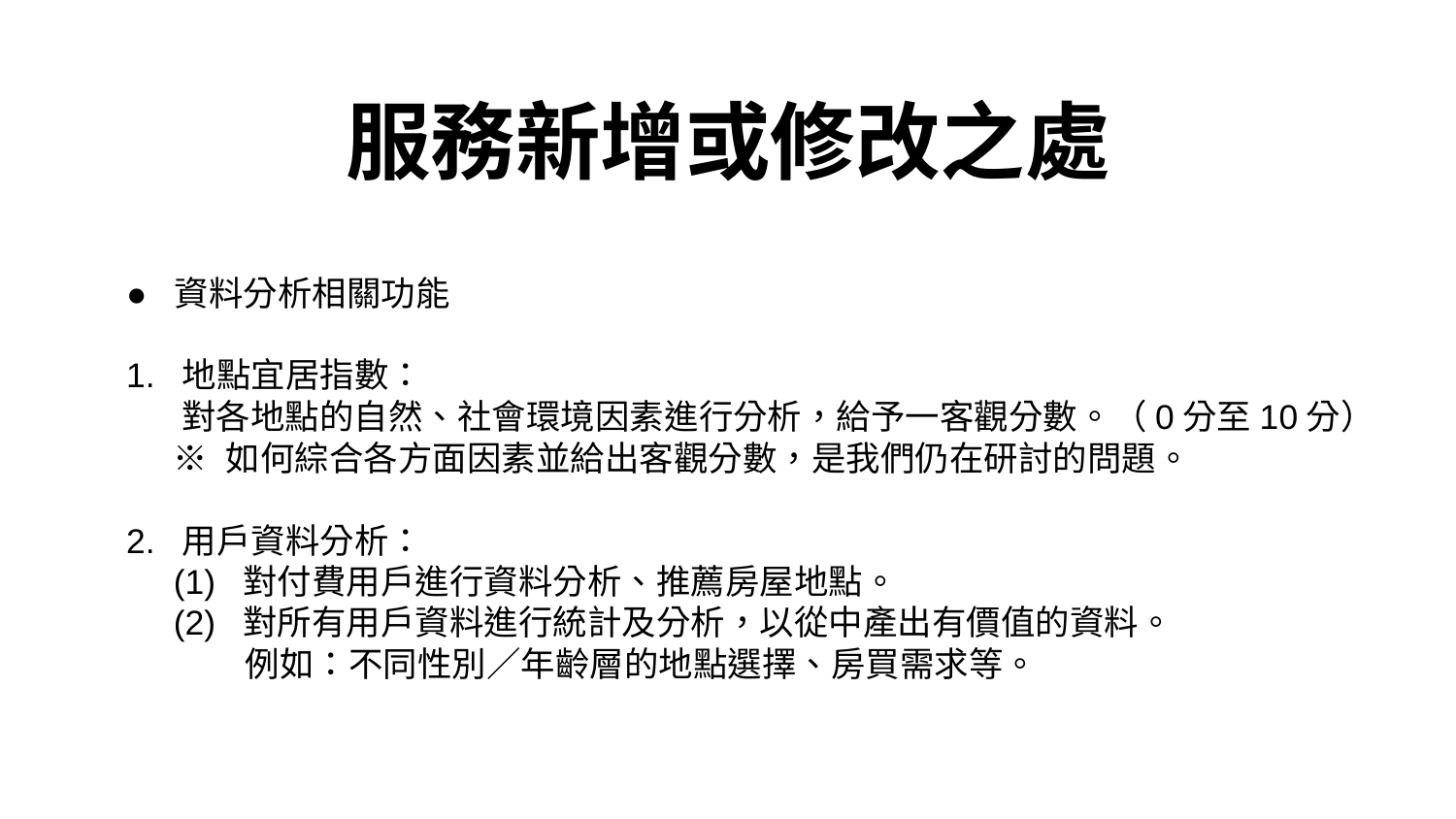

服務新增或修改之處

●  資料分析相關功能

1.  地點宜居指數：
     對各地點的自然、社會環境因素進行分析，給予一客觀分數。（0分至10分）
     ※ 如何綜合各方面因素並給出客觀分數，是我們仍在研討的問題。

2.  用戶資料分析：
     (1)  對付費用戶進行資料分析、推薦房屋地點。
     (2)  對所有用戶資料進行統計及分析，以從中產出有價值的資料。
    例如：不同性別／年齡層的地點選擇、房買需求等。